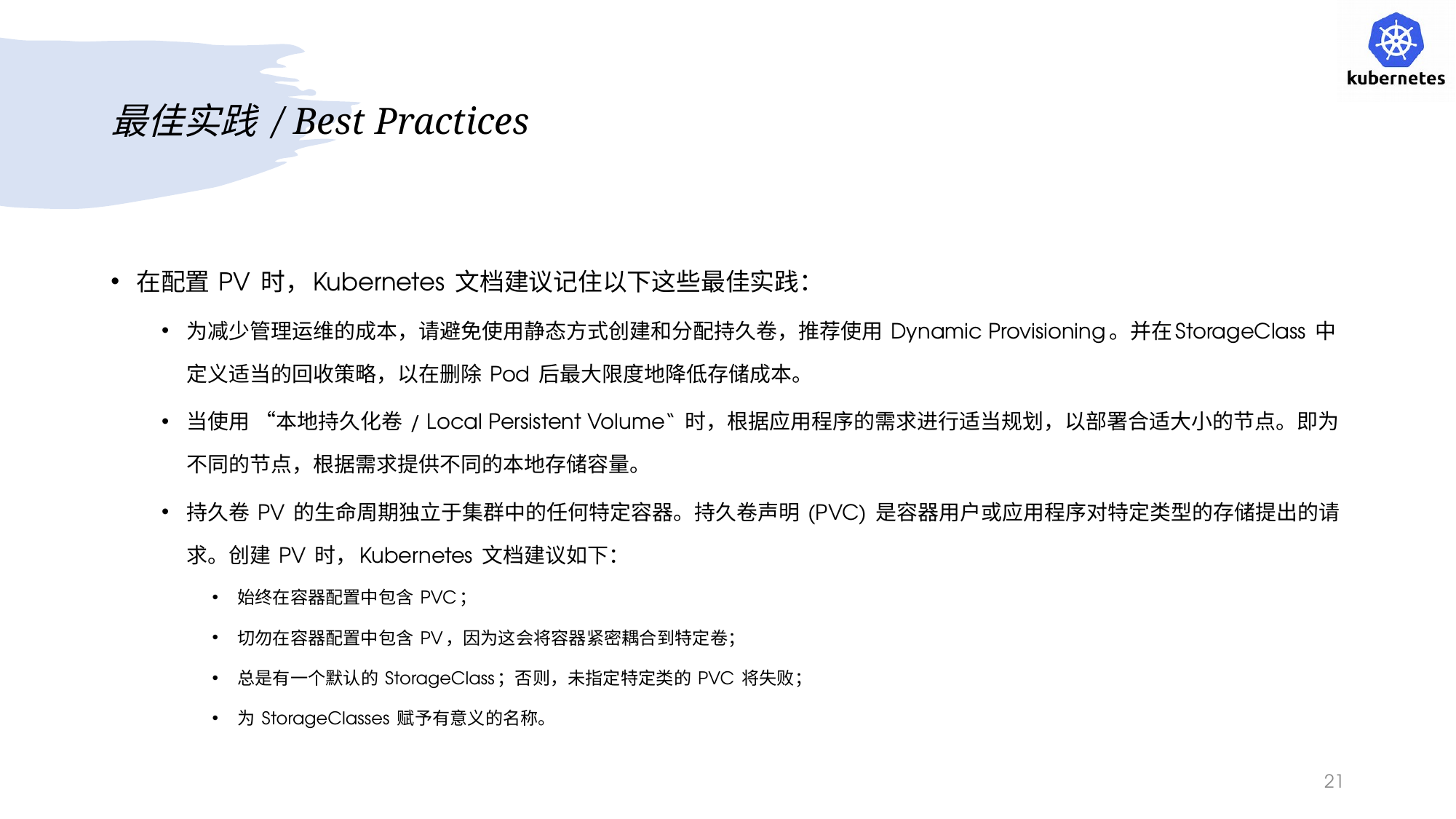

# 最佳实践 / Best Practices
在配置 PV 时，Kubernetes 文档建议记住以下这些最佳实践：
为减少管理运维的成本，请避免使用静态方式创建和分配持久卷，推荐使用 Dynamic Provisioning。并在StorageClass 中定义适当的回收策略，以在删除 Pod 后最大限度地降低存储成本。
当使用 “本地持久化卷 / Local Persistent Volume“ 时，根据应用程序的需求进行适当规划，以部署合适大小的节点。即为不同的节点，根据需求提供不同的本地存储容量。
持久卷 PV 的生命周期独立于集群中的任何特定容器。持久卷声明 (PVC) 是容器用户或应用程序对特定类型的存储提出的请求。创建 PV 时，Kubernetes 文档建议如下：
始终在容器配置中包含 PVC；
切勿在容器配置中包含 PV，因为这会将容器紧密耦合到特定卷；
总是有一个默认的 StorageClass；否则，未指定特定类的 PVC 将失败；
为 StorageClasses 赋予有意义的名称。
21